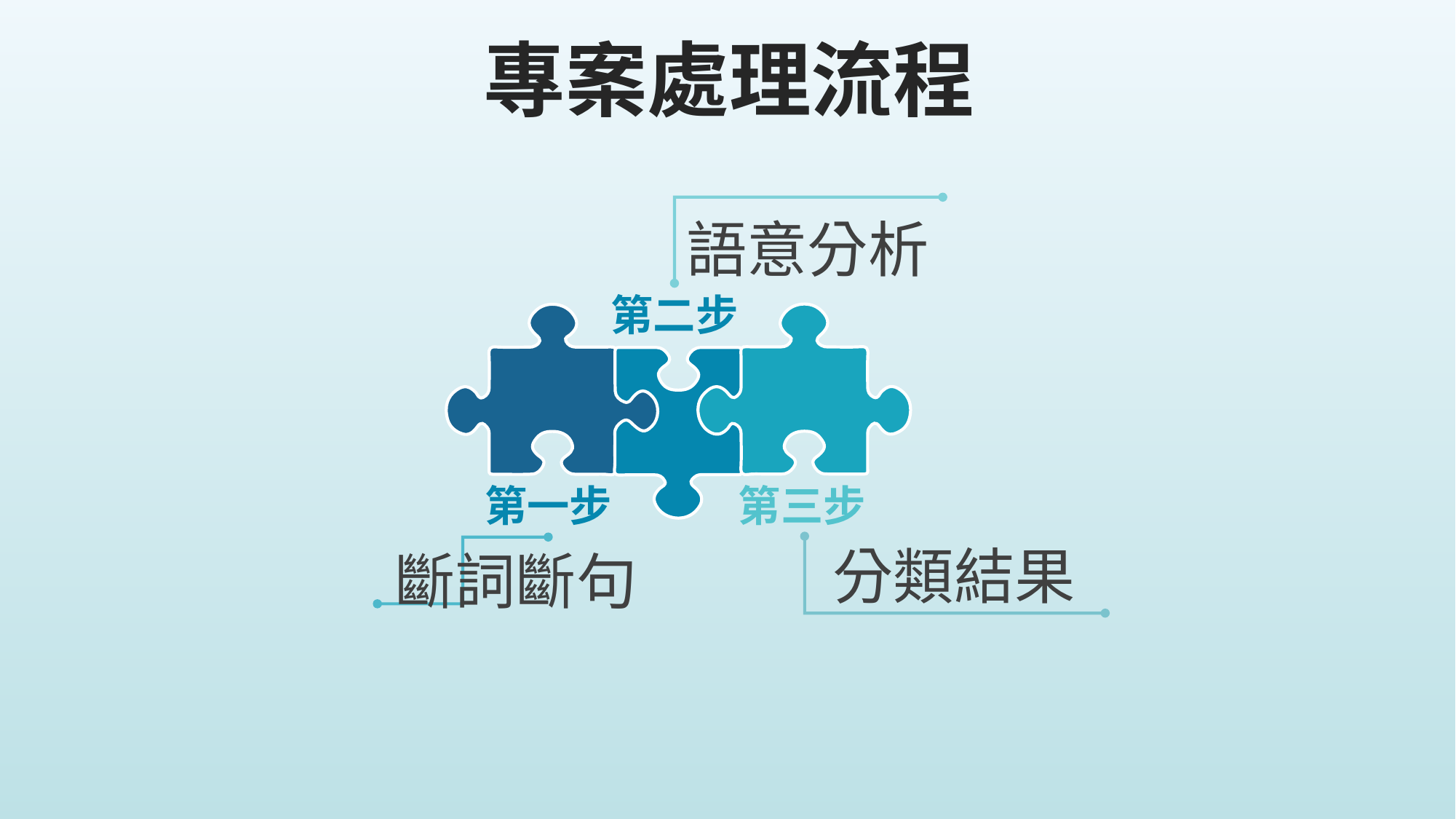

專案處理流程
語意分析
第二步

第一步
第三步
分類結果
斷詞斷句